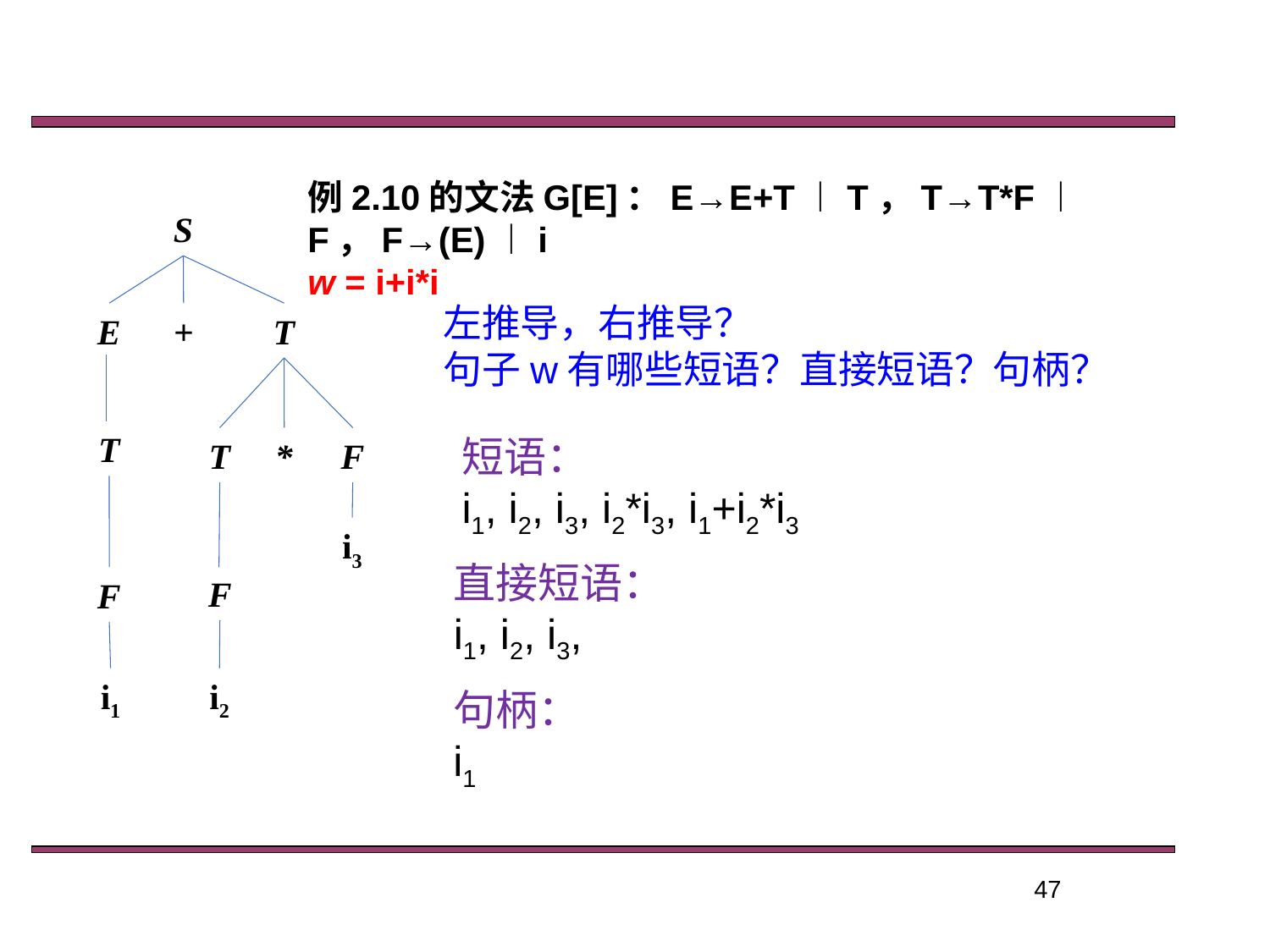

例2.10的文法G[E]：E→E+T︱T，T→T*F︱F，F→(E)︱i
w = i+i*i
S
左推导，右推导？
句子w有哪些短语？直接短语？句柄？
E
+
T
T
短语：
i1, i2, i3, i2*i3, i1+i2*i3
T
*
F
i3
直接短语：
i1, i2, i3,
F
F
i1
i2
句柄：
i1
47